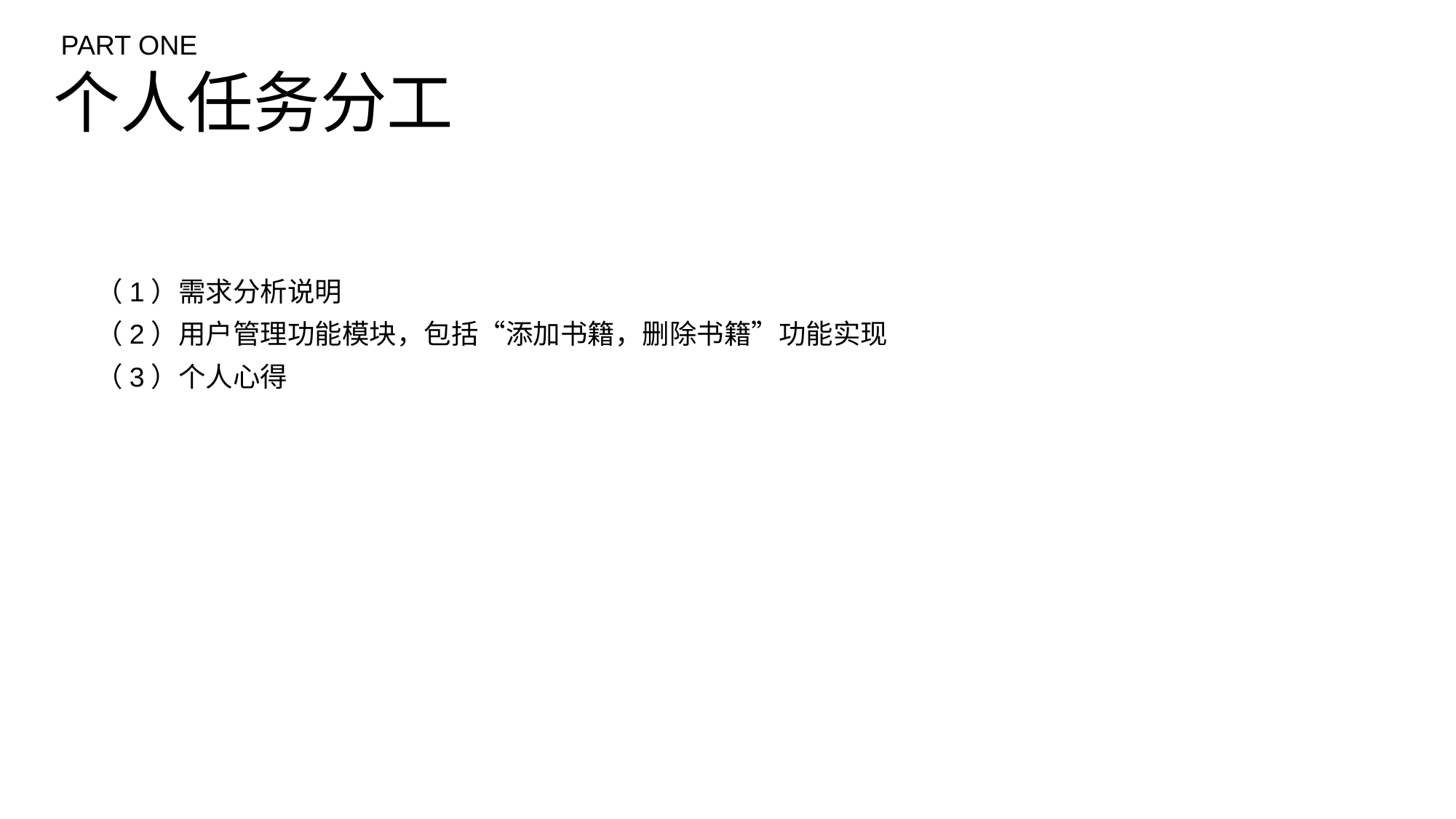

PART ONE
个人任务分工

（1）需求分析说明
（2）用户管理功能模块，包括“添加书籍，删除书籍”功能实现
（3）个人心得